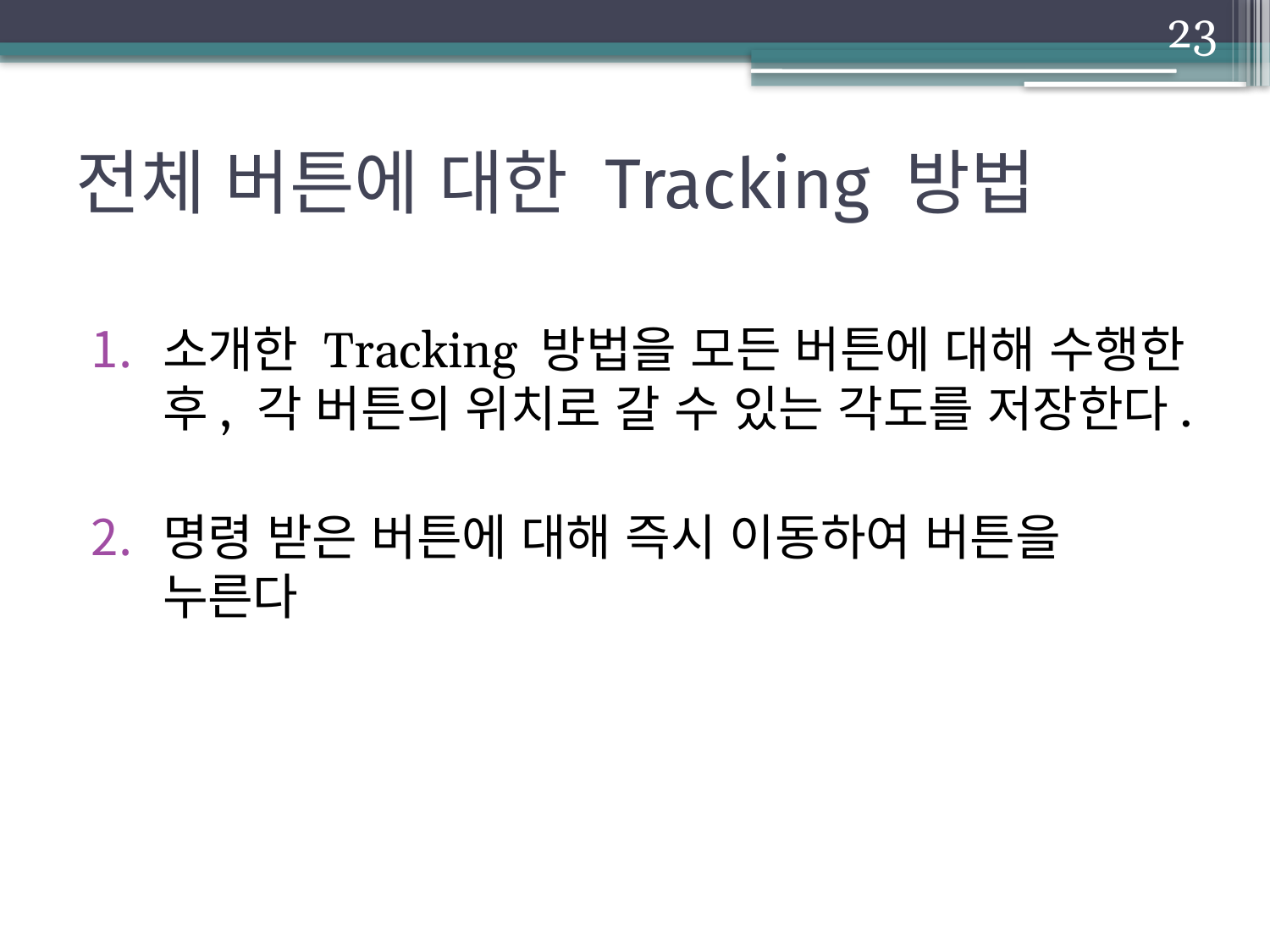

23
# 전체 버튼에 대한 Tracking 방법
소개한 Tracking 방법을 모든 버튼에 대해 수행한 후, 각 버튼의 위치로 갈 수 있는 각도를 저장한다.

명령 받은 버튼에 대해 즉시 이동하여 버튼을 누른다